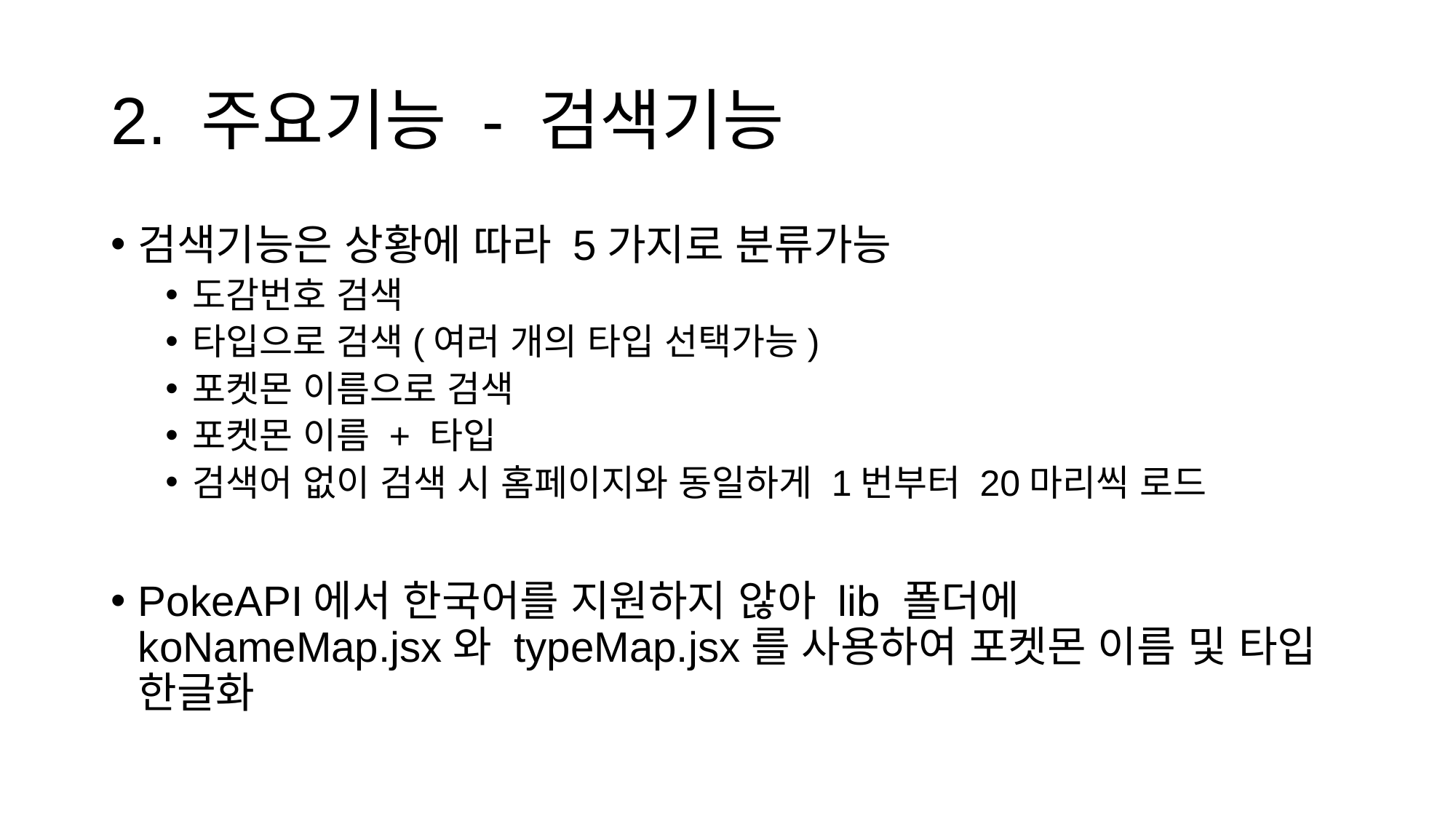

# 2. 주요기능 - 검색기능
검색기능은 상황에 따라 5가지로 분류가능
도감번호 검색
타입으로 검색(여러 개의 타입 선택가능)
포켓몬 이름으로 검색
포켓몬 이름 + 타입
검색어 없이 검색 시 홈페이지와 동일하게 1번부터 20마리씩 로드

PokeAPI에서 한국어를 지원하지 않아 lib 폴더에 koNameMap.jsx와 typeMap.jsx를 사용하여 포켓몬 이름 및 타입 한글화